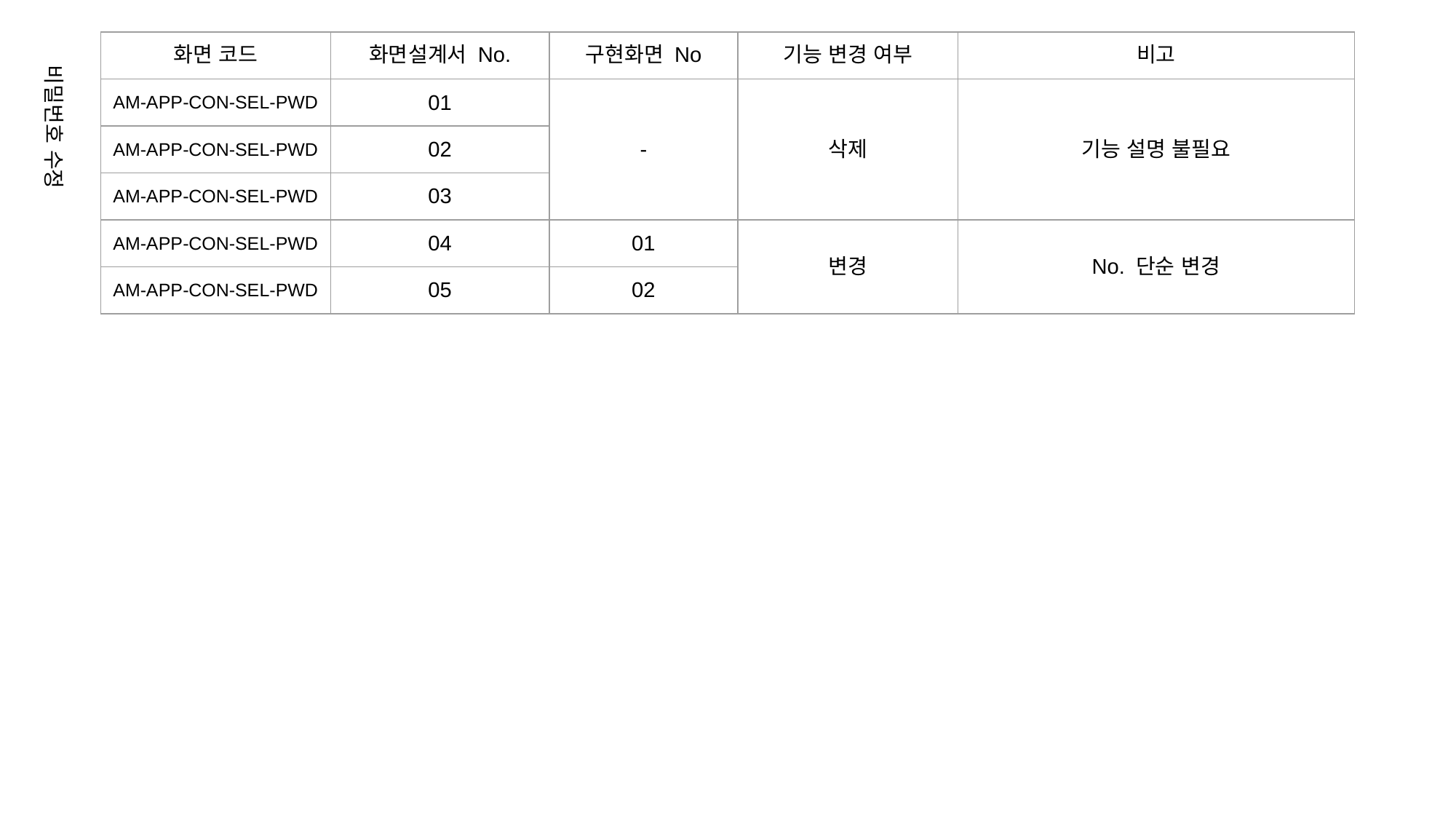

| 화면 코드 | 화면설계서 No. | 구현화면 No | 기능 변경 여부 | 비고 |
| --- | --- | --- | --- | --- |
| AM-APP-CON-SEL-PWD | 01 | - | 삭제 | 기능 설명 불필요 |
| AM-APP-CON-SEL-PWD | 02 |  |  |  |
| AM-APP-CON-SEL-PWD | 03 |  |  |  |
| AM-APP-CON-SEL-PWD | 04 | 01 | 변경 | No. 단순 변경 |
| AM-APP-CON-SEL-PWD | 05 | 02 |  |  |
비밀번호 수정